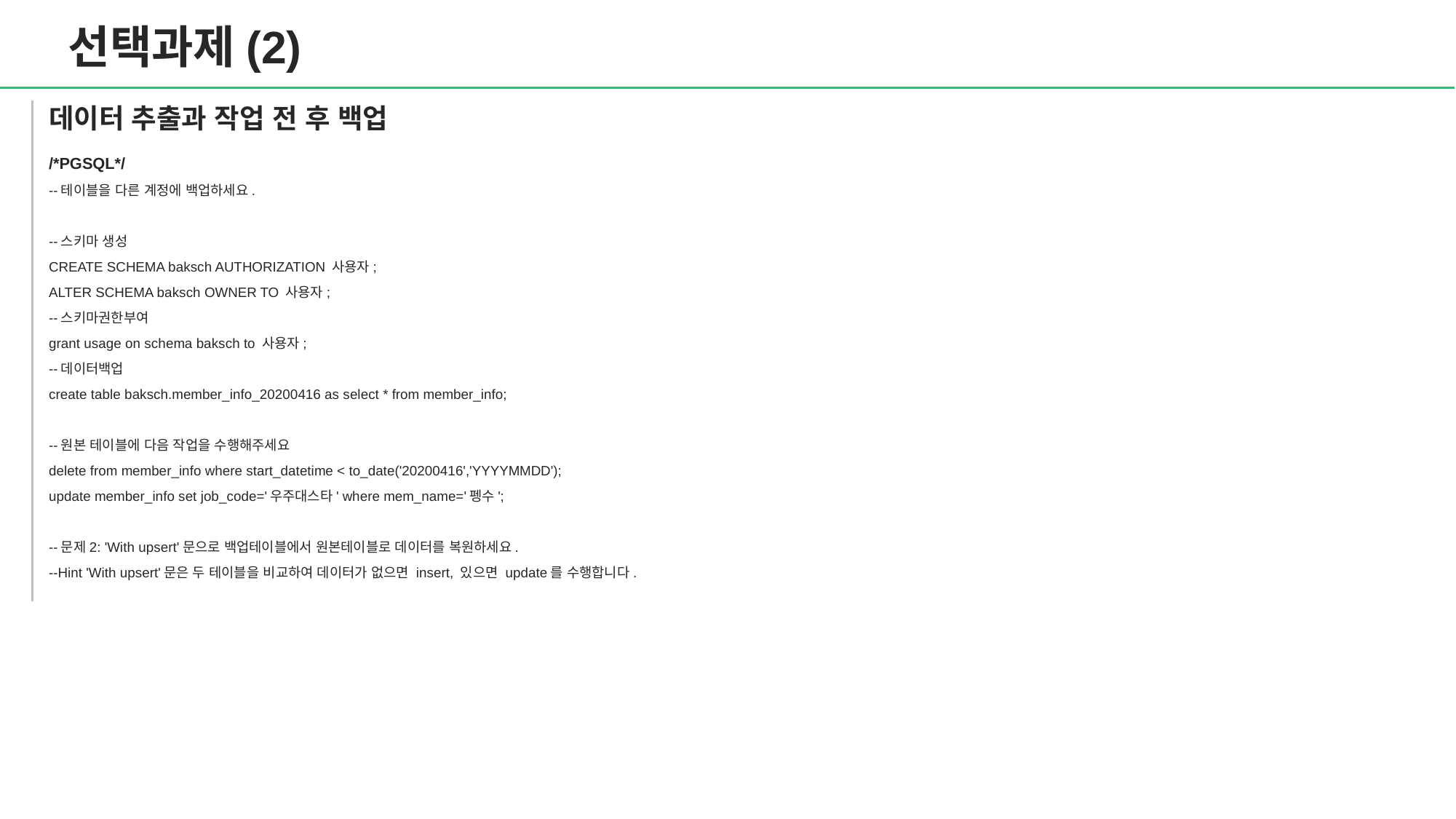

선택과제(2)
데이터 추출과 작업 전 후 백업
/*PGSQL*/
--테이블을 다른 계정에 백업하세요.

--스키마 생성
CREATE SCHEMA baksch AUTHORIZATION 사용자;
ALTER SCHEMA baksch OWNER TO 사용자;
--스키마권한부여
grant usage on schema baksch to 사용자;
--데이터백업
create table baksch.member_info_20200416 as select * from member_info;

--원본 테이블에 다음 작업을 수행해주세요
delete from member_info where start_datetime < to_date('20200416','YYYYMMDD');
update member_info set job_code='우주대스타' where mem_name='펭수';

--문제2: 'With upsert'문으로 백업테이블에서 원본테이블로 데이터를 복원하세요.
--Hint 'With upsert'문은 두 테이블을 비교하여 데이터가 없으면 insert, 있으면 update를 수행합니다.